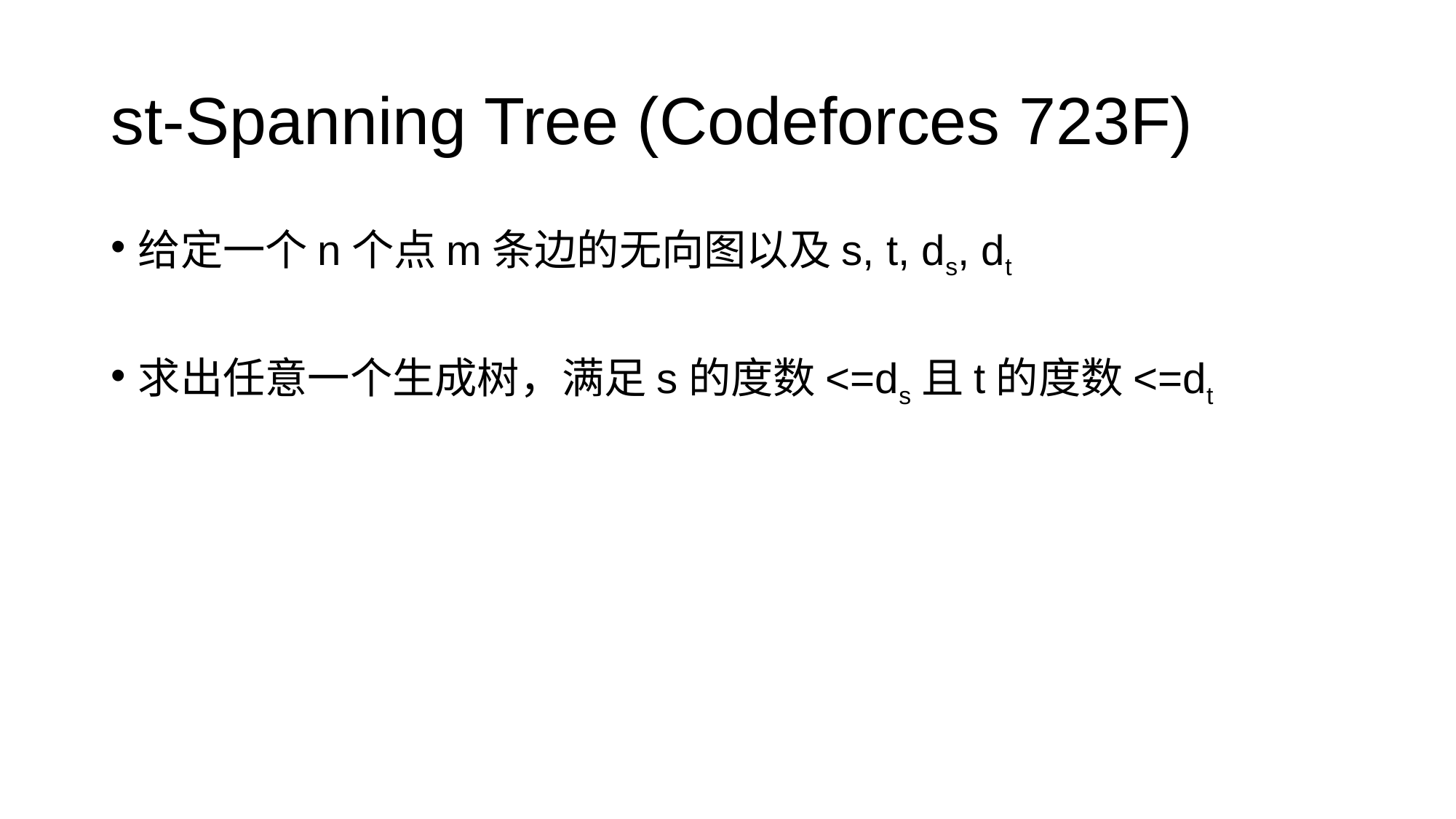

# st-Spanning Tree (Codeforces 723F)
给定一个n个点m条边的无向图以及s, t, ds, dt

求出任意一个生成树，满足s的度数<=ds且t的度数<=dt